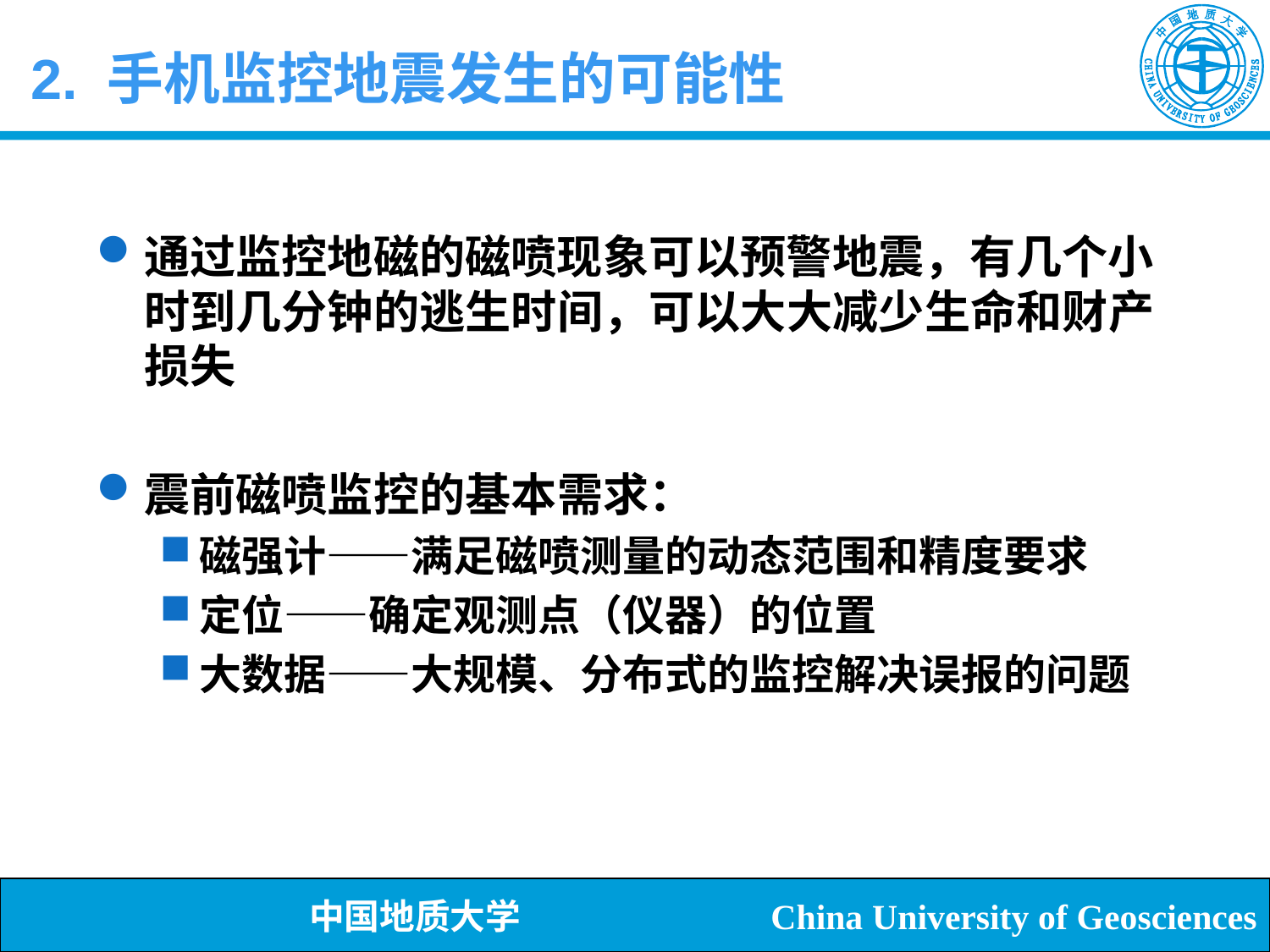

# 2. 手机监控地震发生的可能性
通过监控地磁的磁喷现象可以预警地震，有几个小时到几分钟的逃生时间，可以大大减少生命和财产损失

震前磁喷监控的基本需求：
磁强计——满足磁喷测量的动态范围和精度要求
定位——确定观测点（仪器）的位置
大数据——大规模、分布式的监控解决误报的问题